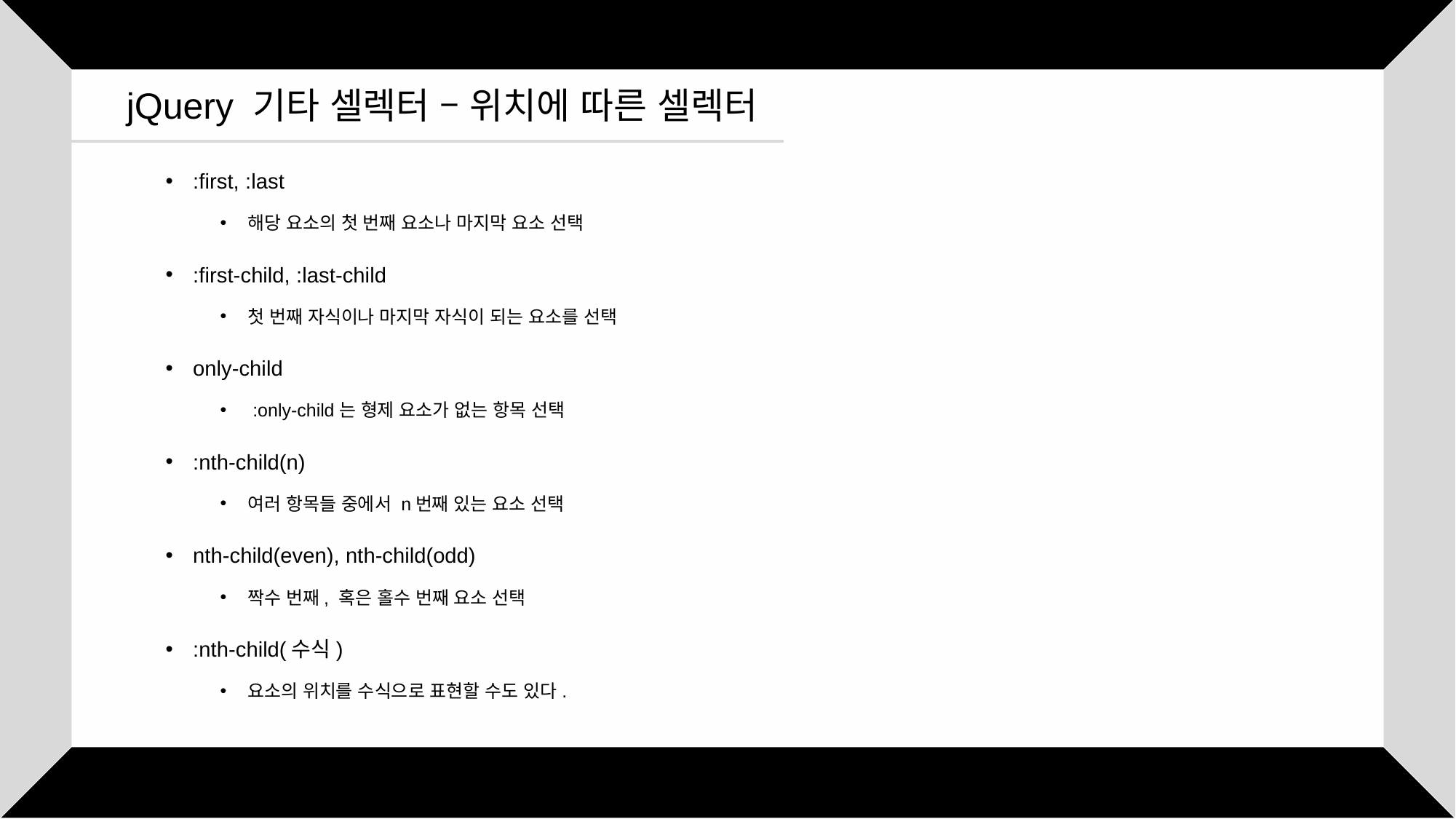

jQuery 기타 셀렉터 – 위치에 따른 셀렉터
:first, :last
해당 요소의 첫 번째 요소나 마지막 요소 선택
:first-child, :last-child
첫 번째 자식이나 마지막 자식이 되는 요소를 선택
only-child
 :only-child는 형제 요소가 없는 항목 선택
:nth-child(n)
여러 항목들 중에서 n번째 있는 요소 선택
nth-child(even), nth-child(odd)
짝수 번째, 혹은 홀수 번째 요소 선택
:nth-child(수식)
요소의 위치를 수식으로 표현할 수도 있다.